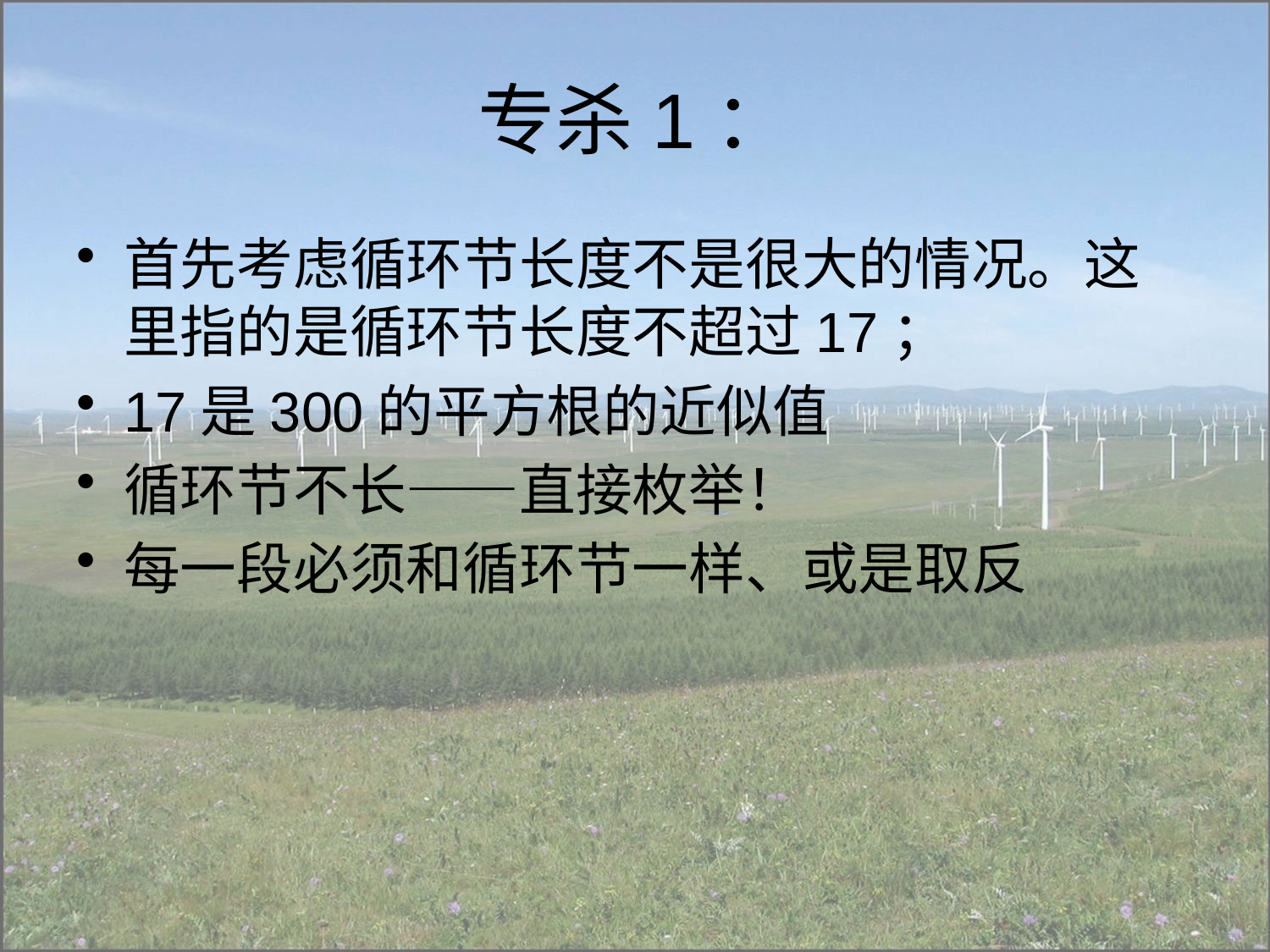

# 专杀1：
首先考虑循环节长度不是很大的情况。这里指的是循环节长度不超过17；
17是300的平方根的近似值
循环节不长——直接枚举！
每一段必须和循环节一样、或是取反